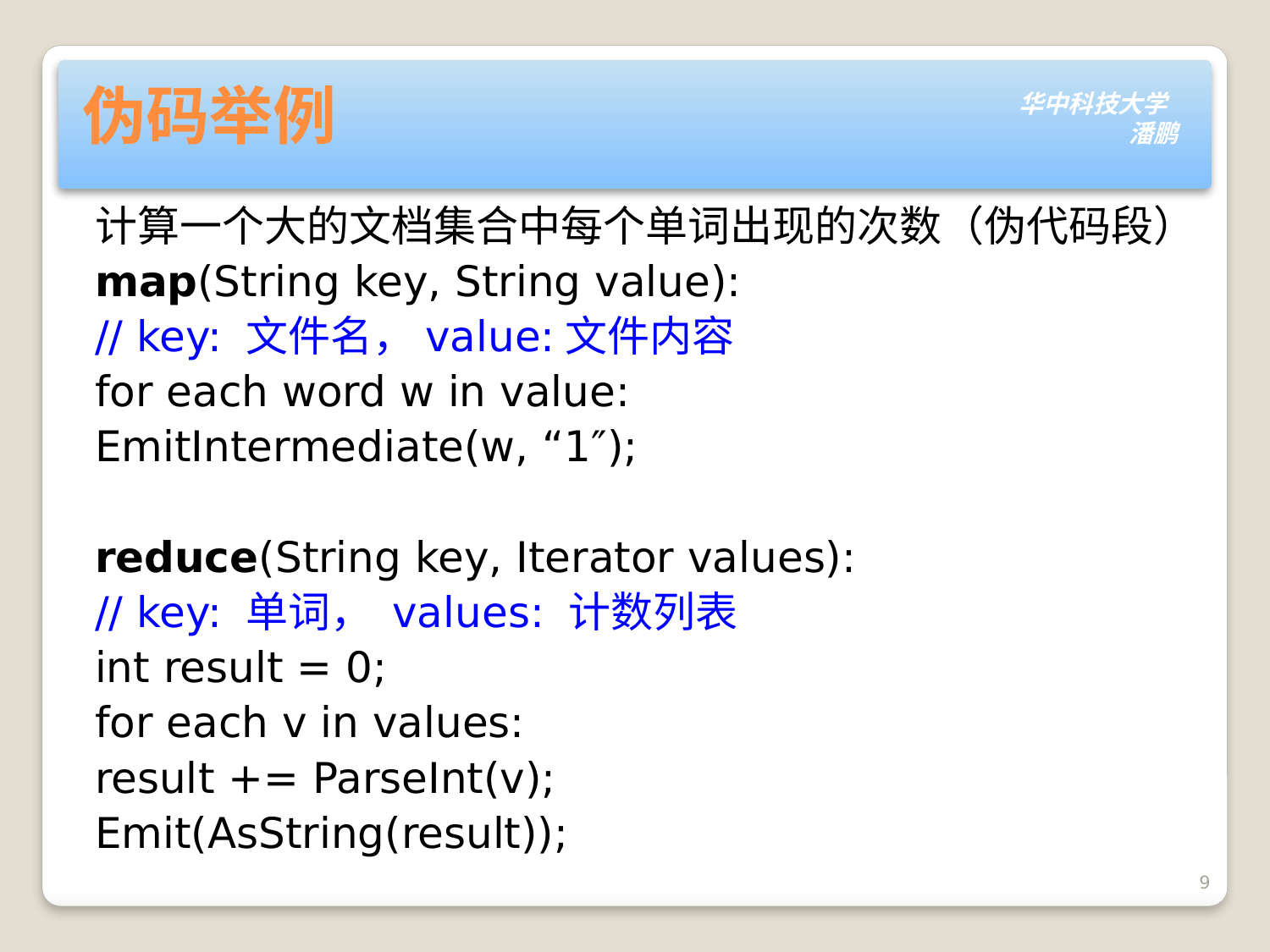

# 伪码举例
计算一个大的文档集合中每个单词出现的次数（伪代码段）
map(String key, String value):
// key: 文件名，value:文件内容
for each word w in value:
EmitIntermediate(w, “1″);

reduce(String key, Iterator values):
// key: 单词， values: 计数列表
int result = 0;
for each v in values:
result += ParseInt(v);
Emit(AsString(result));
9